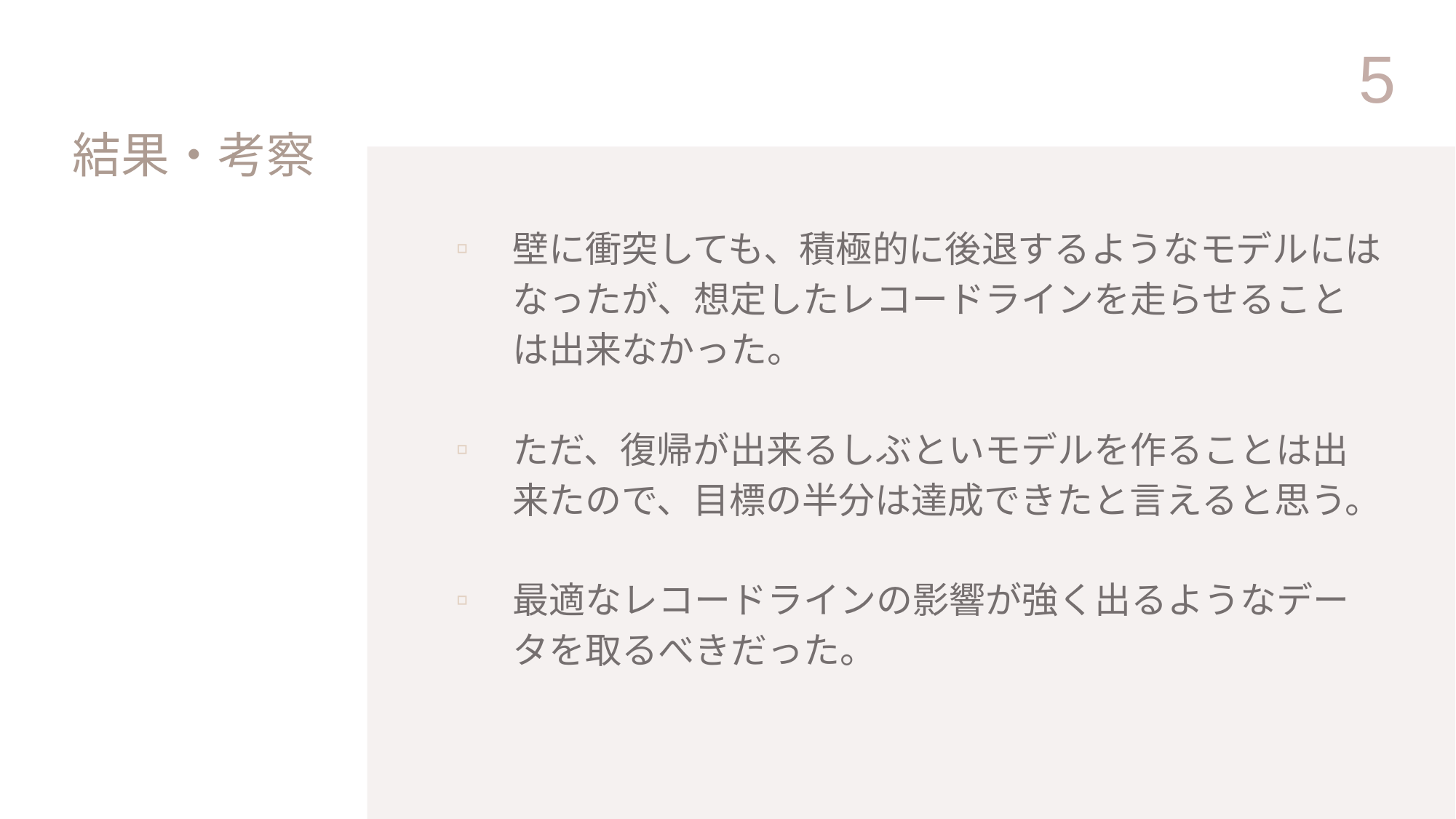

5
# 結果・考察
壁に衝突しても、積極的に後退するようなモデルにはなったが、想定したレコードラインを走らせることは出来なかった。

ただ、復帰が出来るしぶといモデルを作ることは出来たので、目標の半分は達成できたと言えると思う。

最適なレコードラインの影響が強く出るようなデータを取るべきだった。